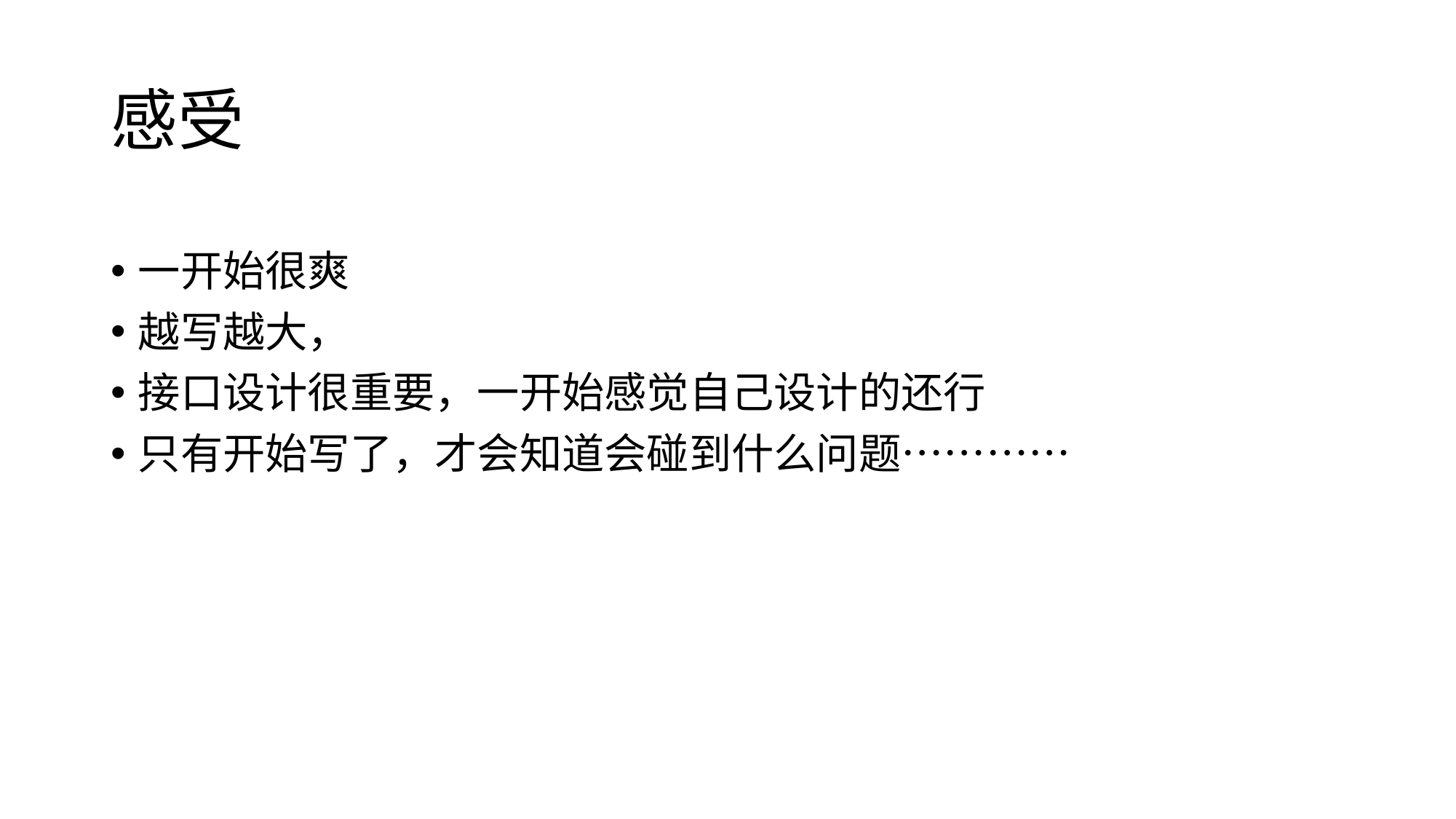

# 感受
一开始很爽
越写越大，
接口设计很重要，一开始感觉自己设计的还行
只有开始写了，才会知道会碰到什么问题…………